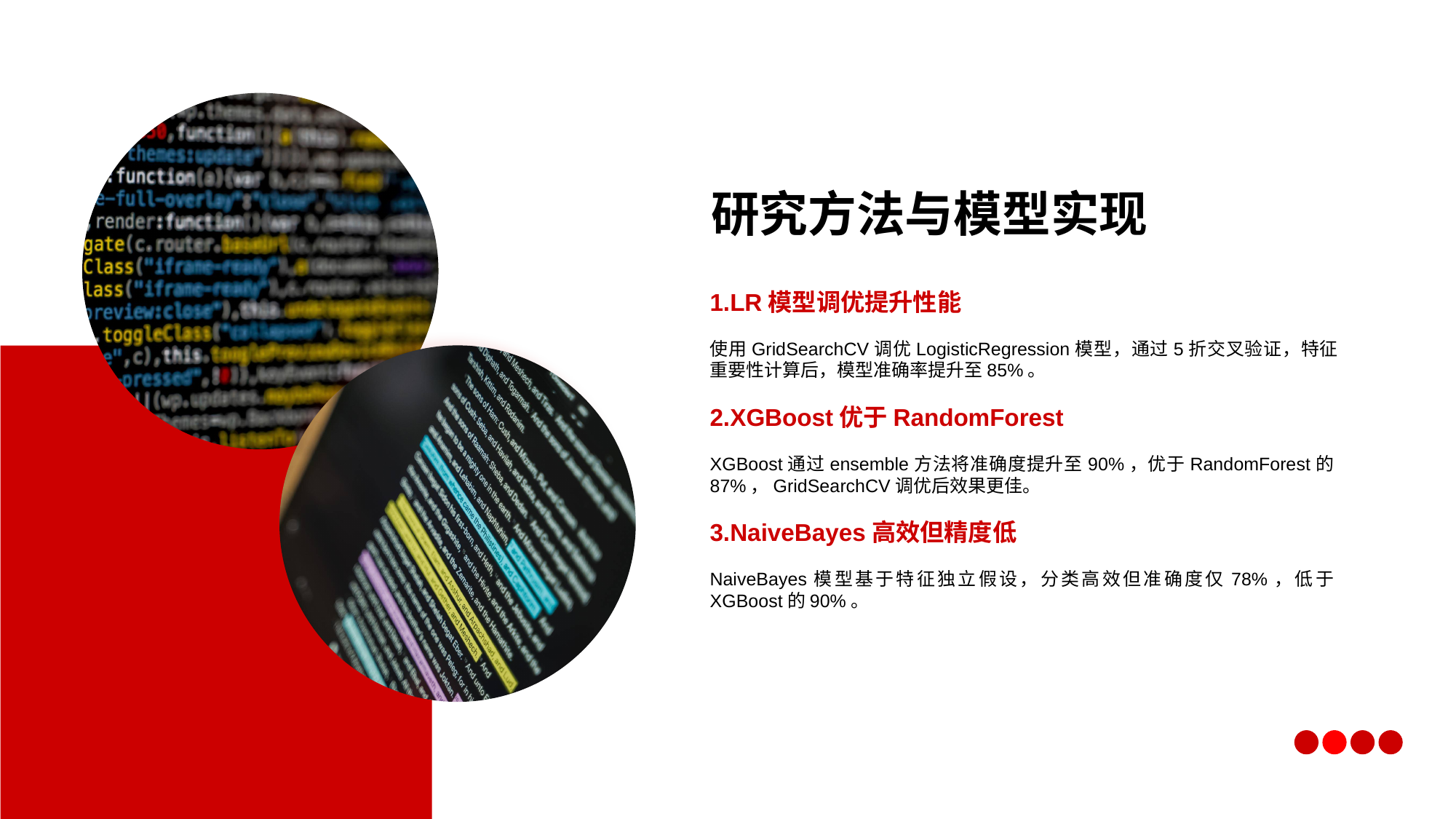

研究方法与模型实现

1.LR模型调优提升性能
使用GridSearchCV调优LogisticRegression模型，通过5折交叉验证，特征重要性计算后，模型准确率提升至85%。
2.XGBoost优于RandomForest
XGBoost通过ensemble方法将准确度提升至90%，优于RandomForest的87%，GridSearchCV调优后效果更佳。
3.NaiveBayes高效但精度低
NaiveBayes模型基于特征独立假设，分类高效但准确度仅78%，低于XGBoost的90%。